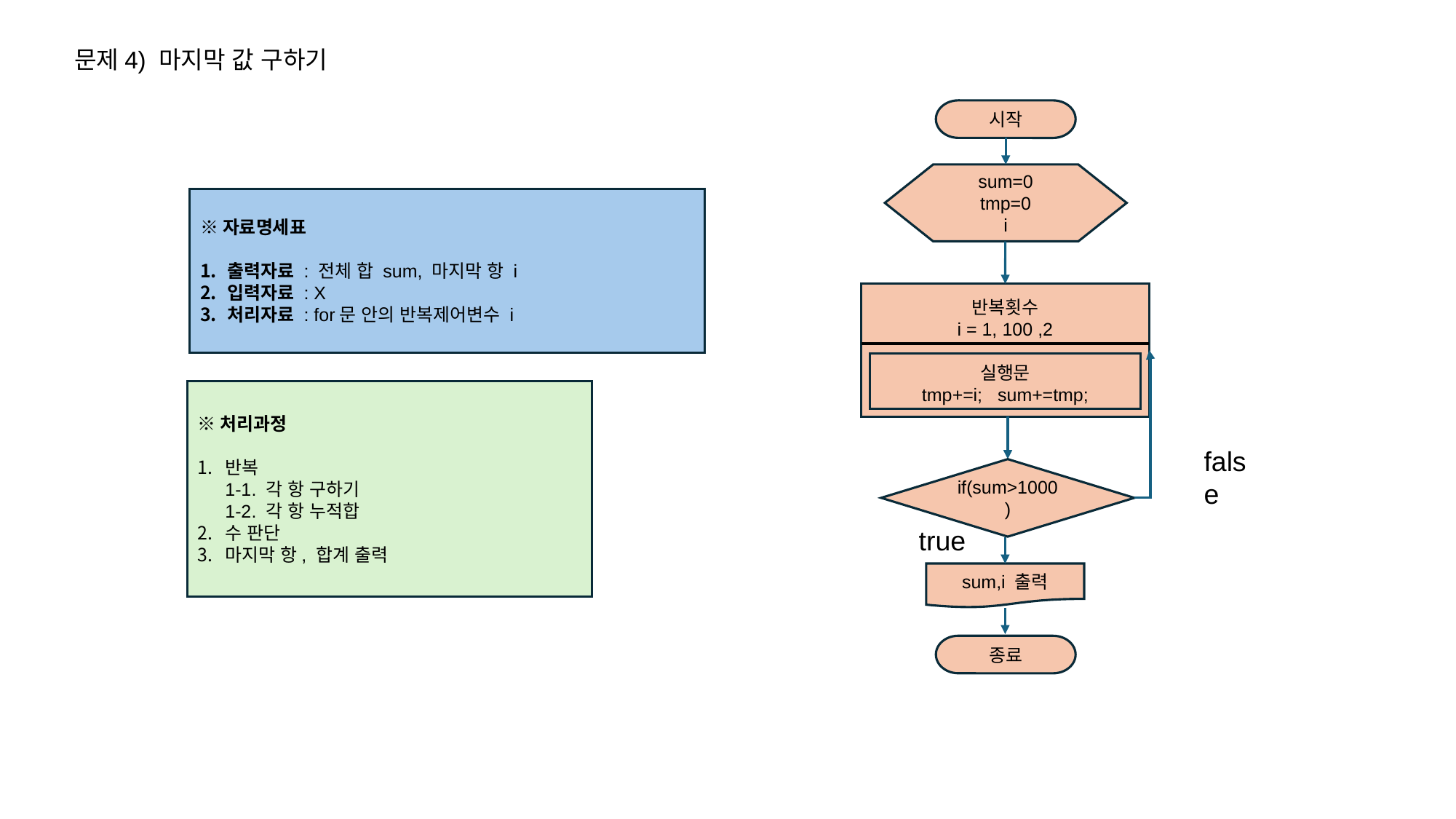

문제4) 마지막 값 구하기
시작
sum=0
tmp=0
i
※자료명세표

출력자료 : 전체 합 sum, 마지막 항 i
입력자료 : X
처리자료 : for문 안의 반복제어변수 i
반복횟수
i = 1, 100 ,2

실행문
tmp+=i;   sum+=tmp;

※처리과정

반복
1-1. 각 항 구하기
1-2. 각 항 누적합
수 판단
마지막 항, 합계 출력
false
if(sum>1000)
true
sum,i 출력
종료